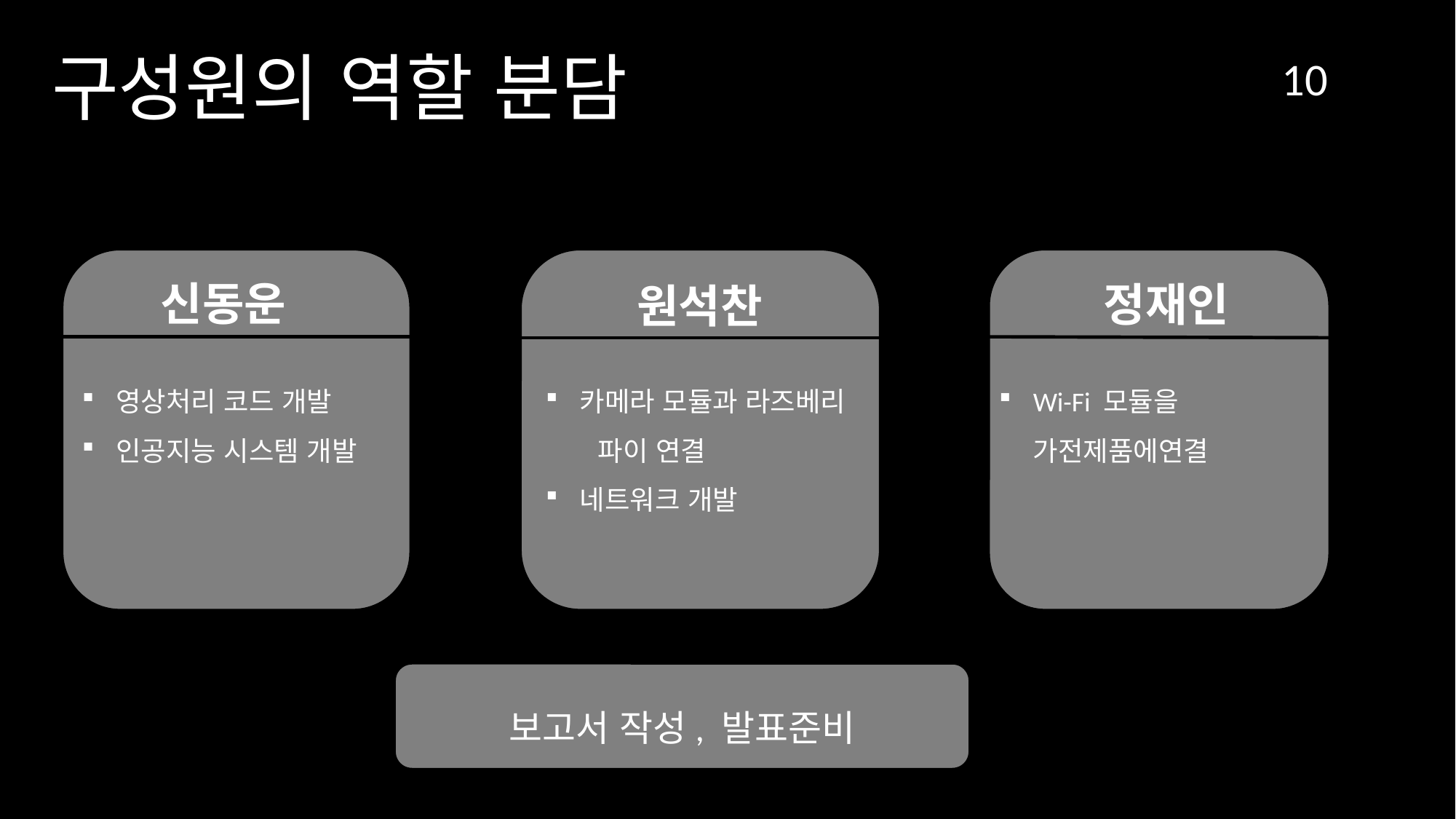

구성원의 역할 분담
10

신동운
정재인
원석찬
영상처리 코드 개발
인공지능 시스템 개발
카메라 모듈과 라즈베리
      파이 연결
네트워크 개발
Wi-Fi 모듈을 가전제품에연결
보고서 작성, 발표준비